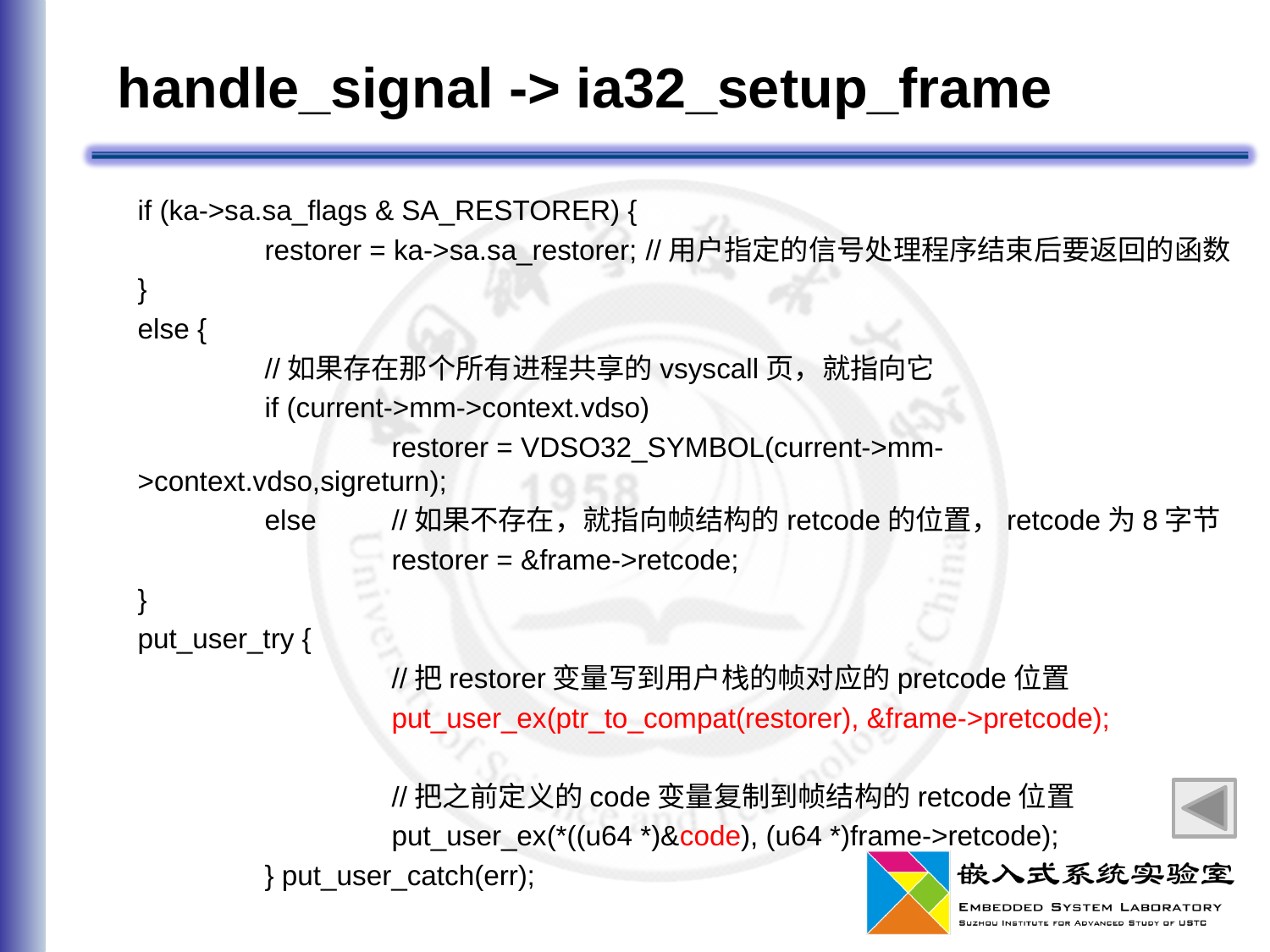

# handle_signal -> ia32_setup_frame
if (ka->sa.sa_flags & SA_RESTORER) {
	restorer = ka->sa.sa_restorer;	//用户指定的信号处理程序结束后要返回的函数
}
else {
	//如果存在那个所有进程共享的vsyscall页，就指向它
	if (current->mm->context.vdso)
		restorer = VDSO32_SYMBOL(current->mm->context.vdso,sigreturn);
	else	//如果不存在，就指向帧结构的retcode的位置，retcode为8字节
		restorer = &frame->retcode;
}
put_user_try {
		//把restorer变量写到用户栈的帧对应的pretcode位置
		put_user_ex(ptr_to_compat(restorer), &frame->pretcode);

		//把之前定义的code变量复制到帧结构的retcode位置
		put_user_ex(*((u64 *)&code), (u64 *)frame->retcode);
	} put_user_catch(err);